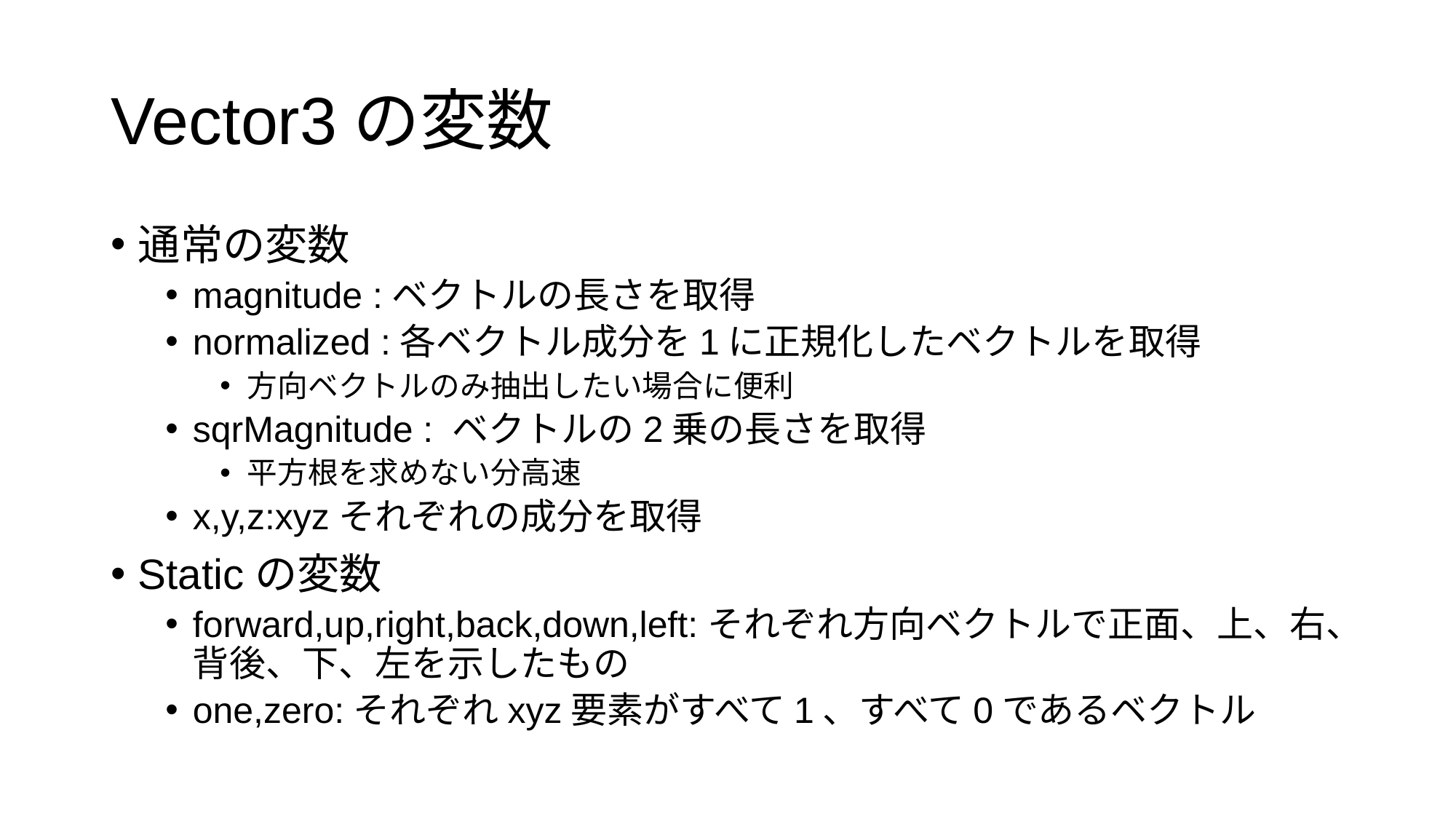

# Vector3の変数
通常の変数
magnitude :ベクトルの長さを取得
normalized :各ベクトル成分を1に正規化したベクトルを取得
方向ベクトルのみ抽出したい場合に便利
sqrMagnitude : ベクトルの2乗の長さを取得
平方根を求めない分高速
x,y,z:xyzそれぞれの成分を取得
Staticの変数
forward,up,right,back,down,left:それぞれ方向ベクトルで正面、上、右、背後、下、左を示したもの
one,zero:それぞれxyz要素がすべて1、すべて0であるベクトル